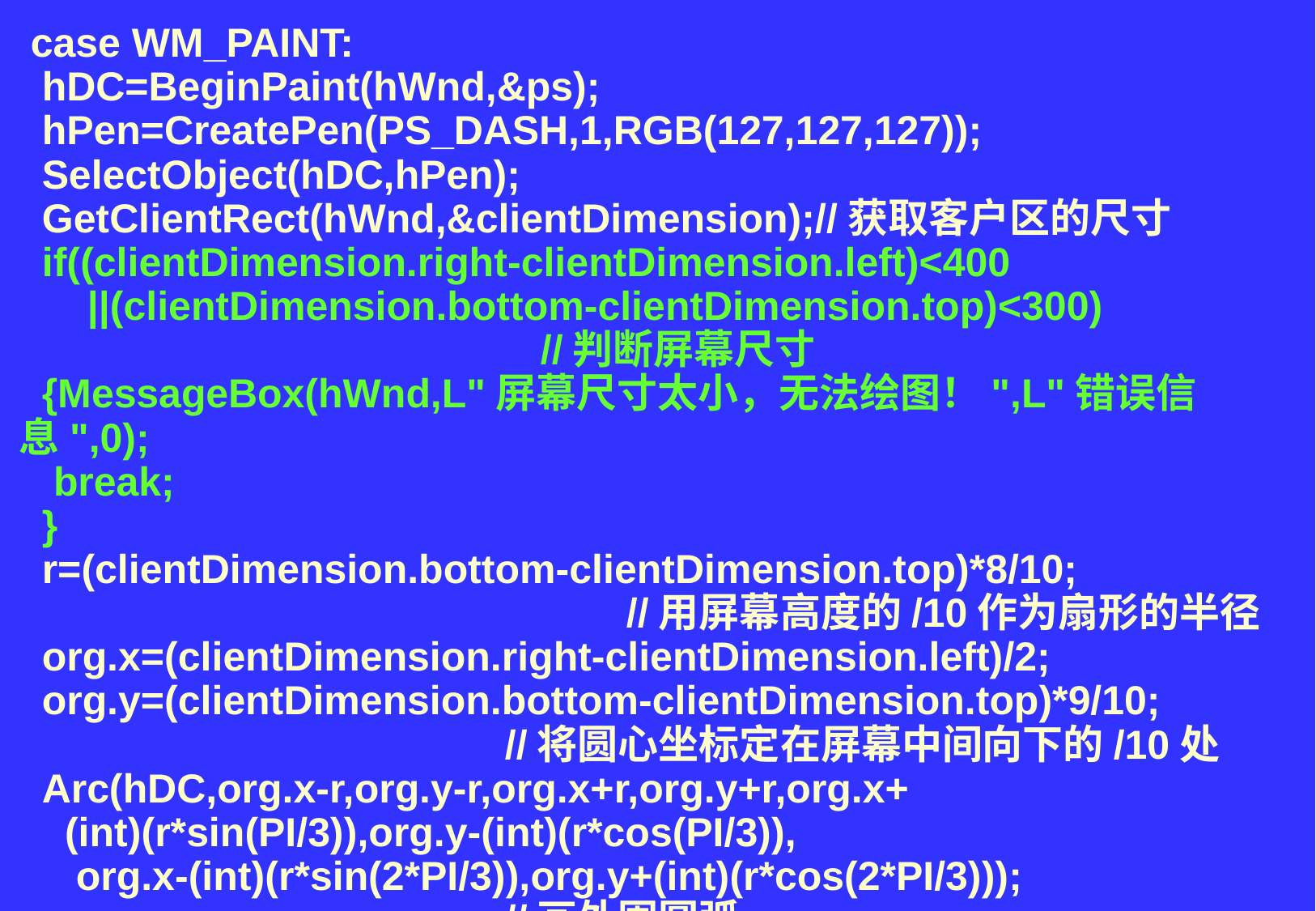

case WM_PAINT:
  hDC=BeginPaint(hWnd,&ps);
  hPen=CreatePen(PS_DASH,1,RGB(127,127,127));
  SelectObject(hDC,hPen);
  GetClientRect(hWnd,&clientDimension);//获取客户区的尺寸
  if((clientDimension.right-clientDimension.left)<400
      ||(clientDimension.bottom-clientDimension.top)<300)
                                              //判断屏幕尺寸
  {MessageBox(hWnd,L"屏幕尺寸太小，无法绘图！",L"错误信息",0);
   break;
  }
  r=(clientDimension.bottom-clientDimension.top)*8/10;
					//用屏幕高度的/10作为扇形的半径
  org.x=(clientDimension.right-clientDimension.left)/2;
  org.y=(clientDimension.bottom-clientDimension.top)*9/10;
				//将圆心坐标定在屏幕中间向下的/10处
  Arc(hDC,org.x-r,org.y-r,org.x+r,org.y+r,org.x+
    (int)(r*sin(PI/3)),org.y-(int)(r*cos(PI/3)),
     org.x-(int)(r*sin(2*PI/3)),org.y+(int)(r*cos(2*PI/3)));						//画外围圆弧
36